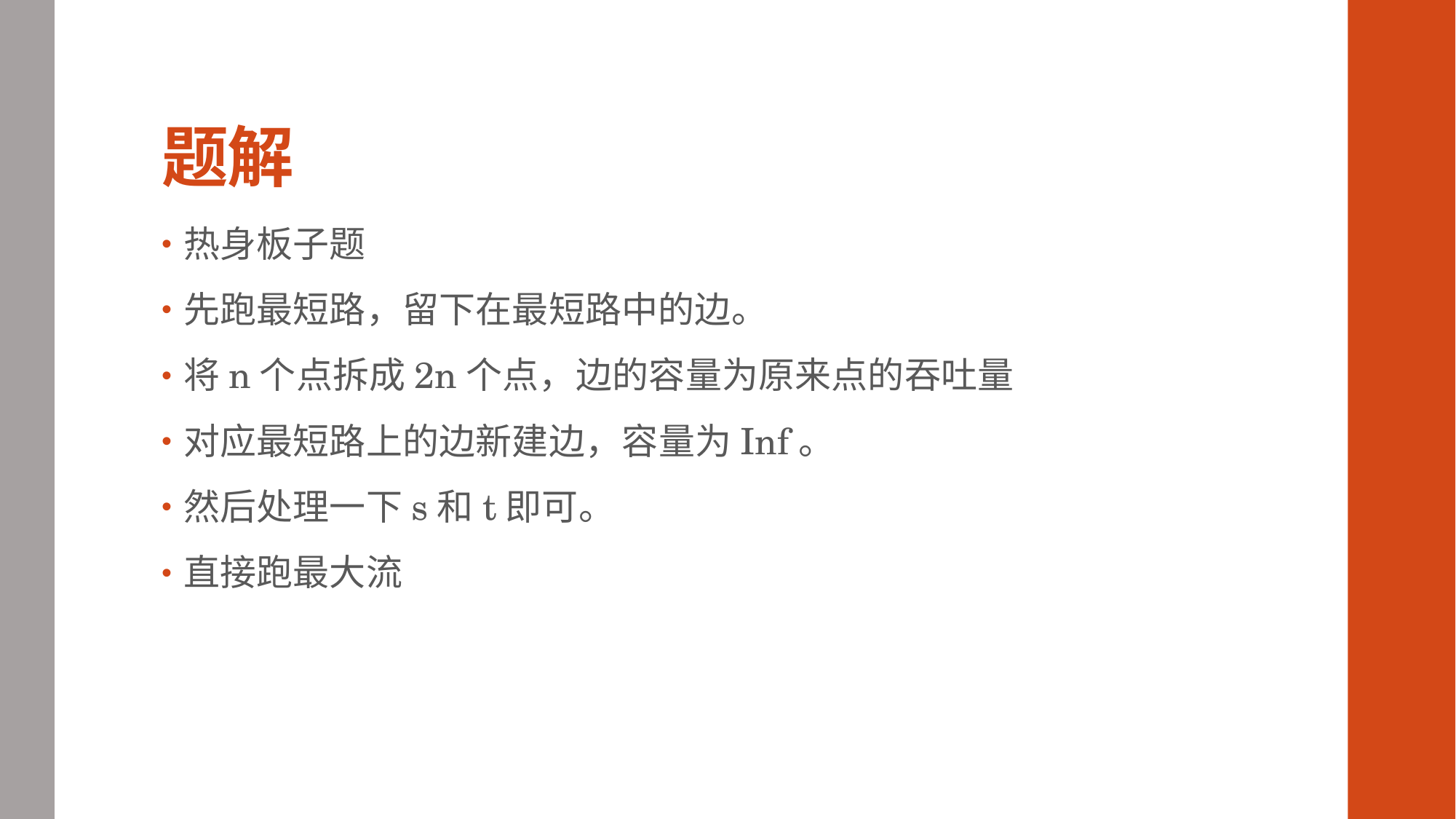

# 题解
热身板子题
先跑最短路，留下在最短路中的边。
将n个点拆成2n个点，边的容量为原来点的吞吐量
对应最短路上的边新建边，容量为Inf。
然后处理一下s和t即可。
直接跑最大流